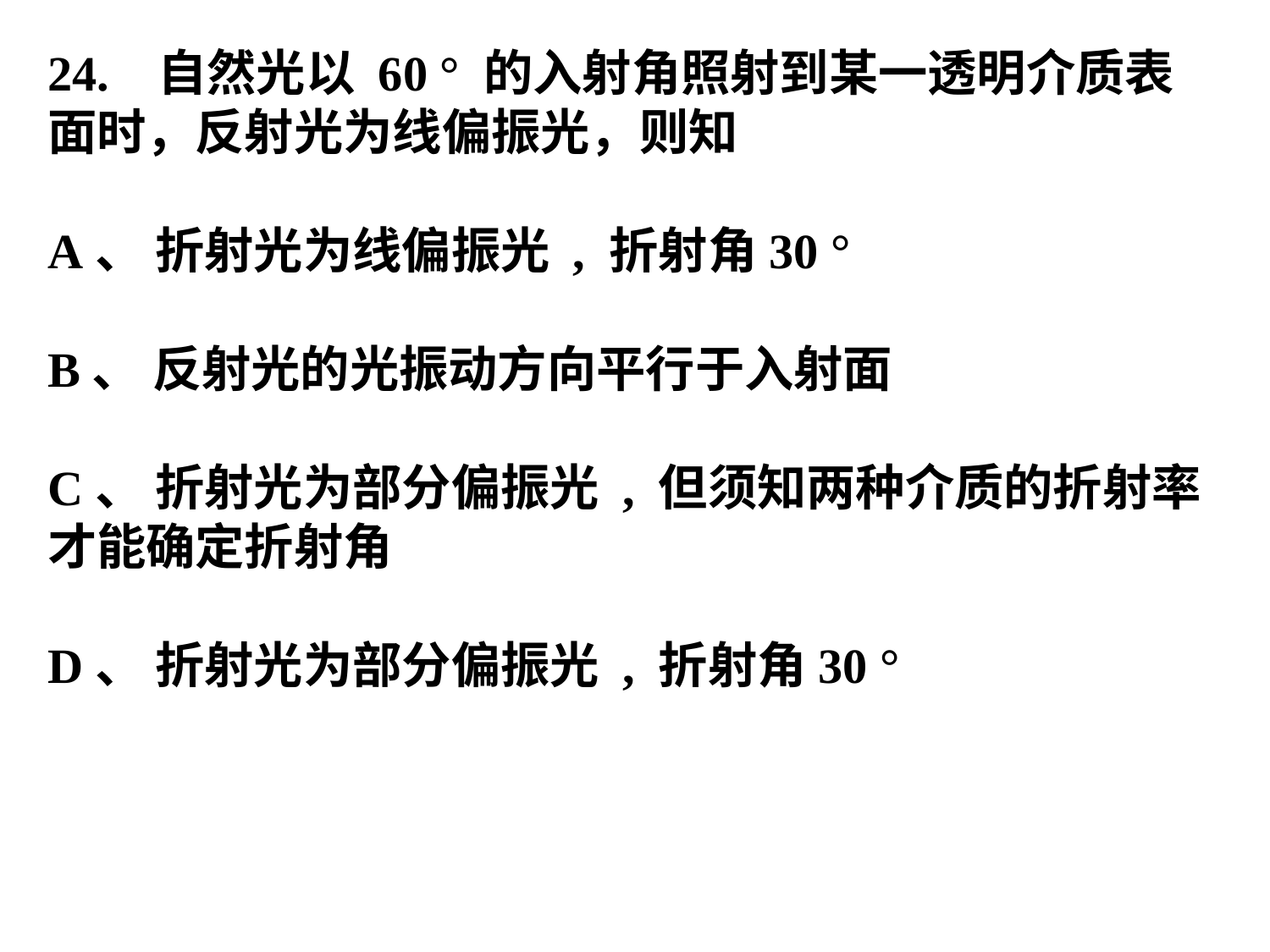

24.   自然光以 60 ° 的入射角照射到某一透明介质表面时，反射光为线偏振光，则知

A、 折射光为线偏振光 , 折射角30 °

B、 反射光的光振动方向平行于入射面

C、 折射光为部分偏振光 , 但须知两种介质的折射率才能确定折射角

D、 折射光为部分偏振光 , 折射角30 °